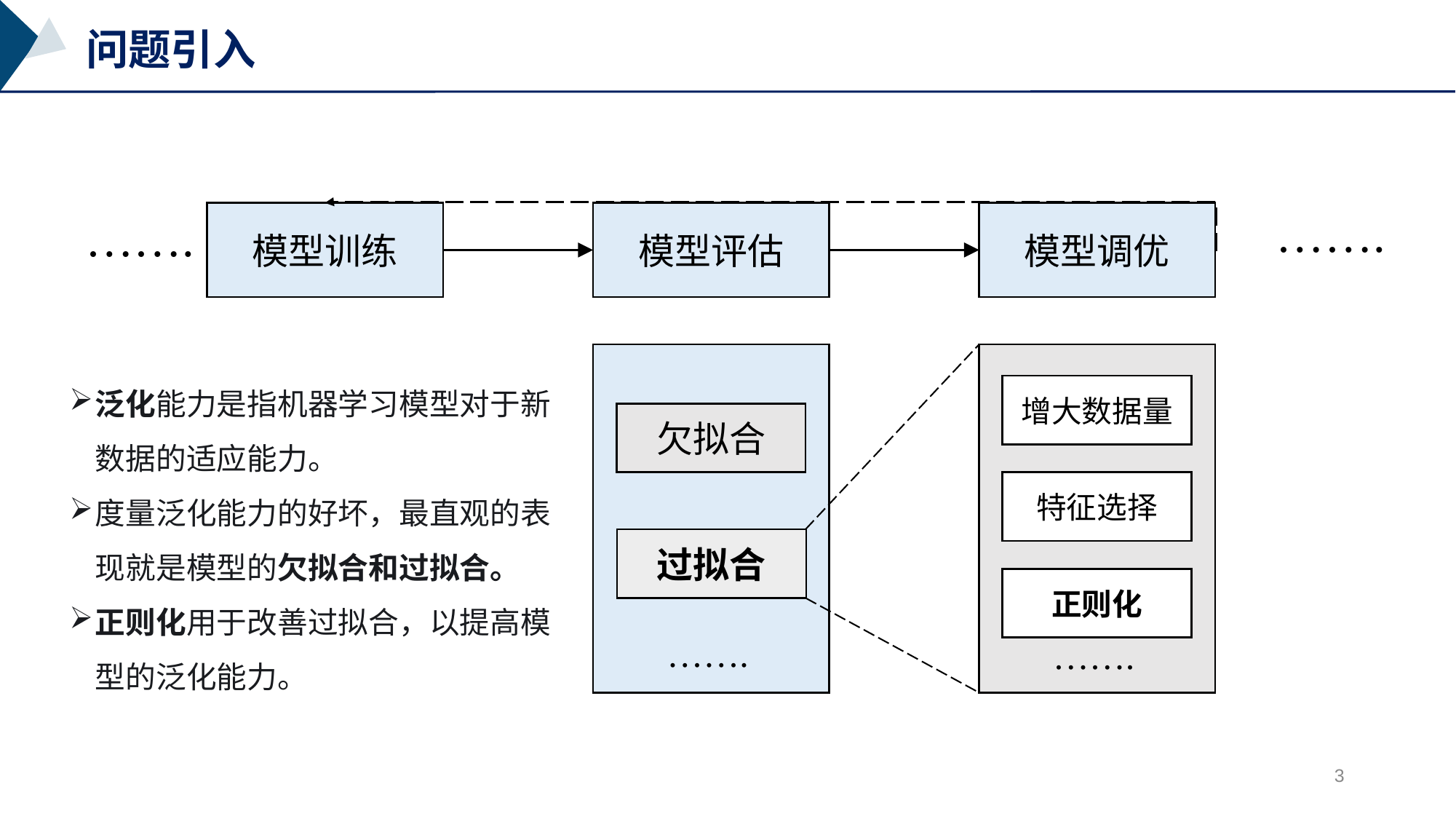

问题引入
…….
…….
模型训练
模型评估
模型调优

泛化能力是指机器学习模型对于新数据的适应能力。
度量泛化能力的好坏，最直观的表现就是模型的欠拟合和过拟合。
正则化用于改善过拟合，以提高模型的泛化能力。
增大数据量
欠拟合
特征选择
过拟合
正则化
…….
…….
3